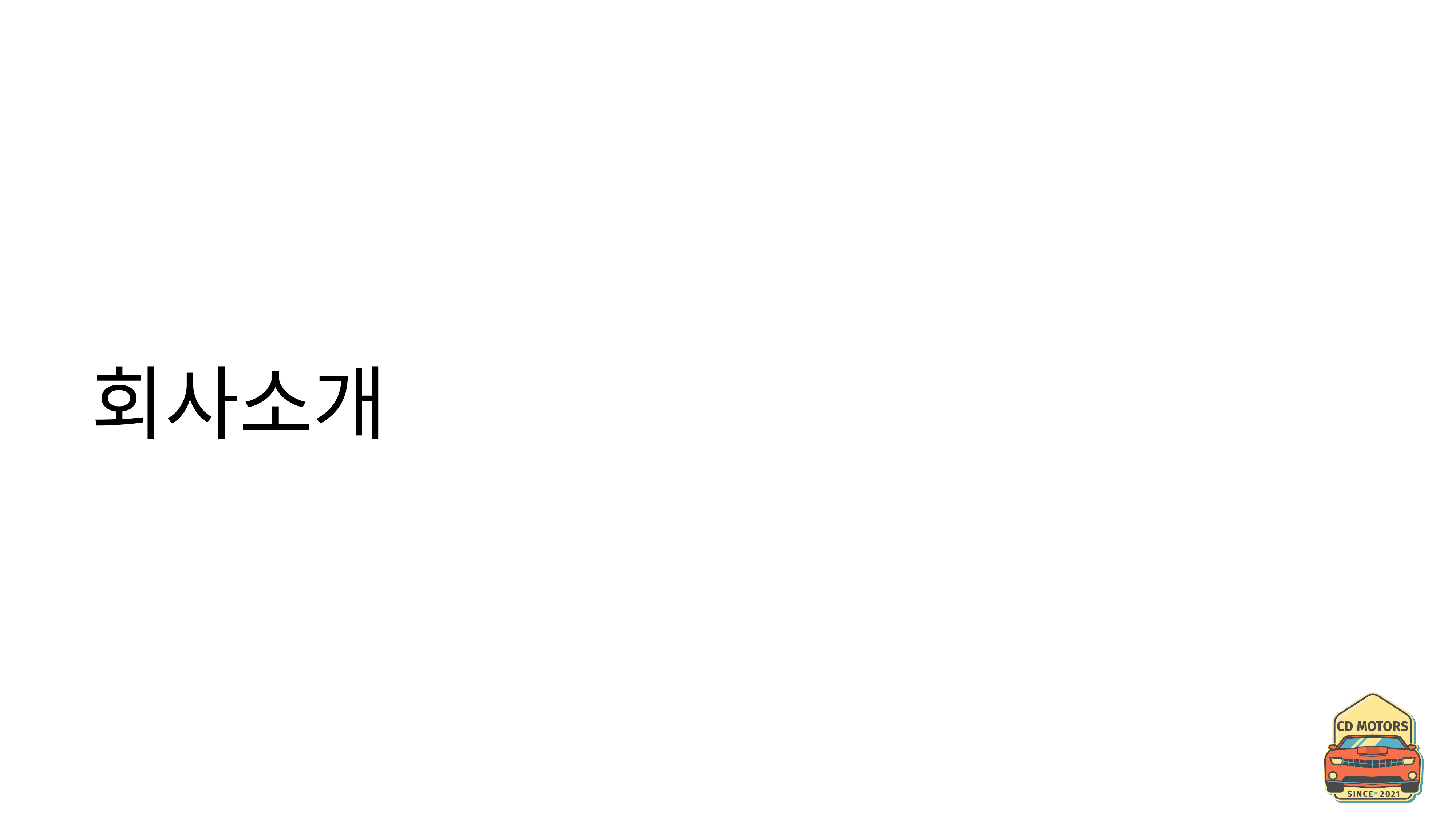

• 회사 개요

• 조직 구성

• 상품 소개

회사소개

CD MOTORS

SINCE  2021